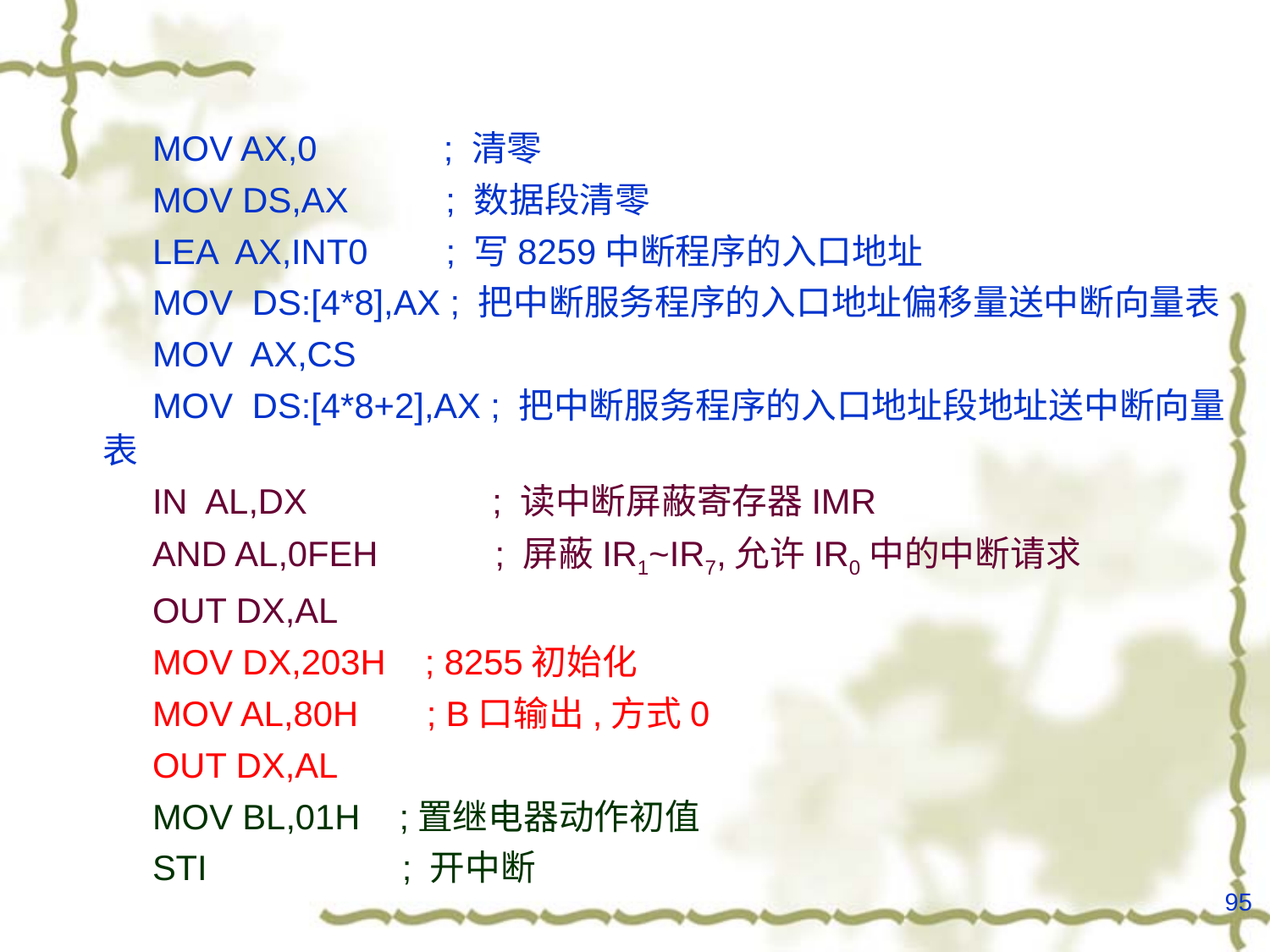

MOV AX,0             ; 清零
          MOV DS,AX          ; 数据段清零
          LEA  AX,INT0        ; 写8259中断程序的入口地址
          MOV  DS:[4*8],AX ; 把中断服务程序的入口地址偏移量送中断向量表
          MOV  AX,CS
          MOV  DS:[4*8+2],AX ; 把中断服务程序的入口地址段地址送中断向量表
          IN  AL,DX                   ; 读中断屏蔽寄存器IMR
          AND AL,0FEH            ; 屏蔽IR1~IR7,允许IR0中的中断请求
          OUT DX,AL
          MOV DX,203H    ; 8255初始化
          MOV AL,80H       ; B口输出,方式0
          OUT DX,AL
          MOV BL,01H    ;置继电器动作初值
          STI                    ; 开中断

95